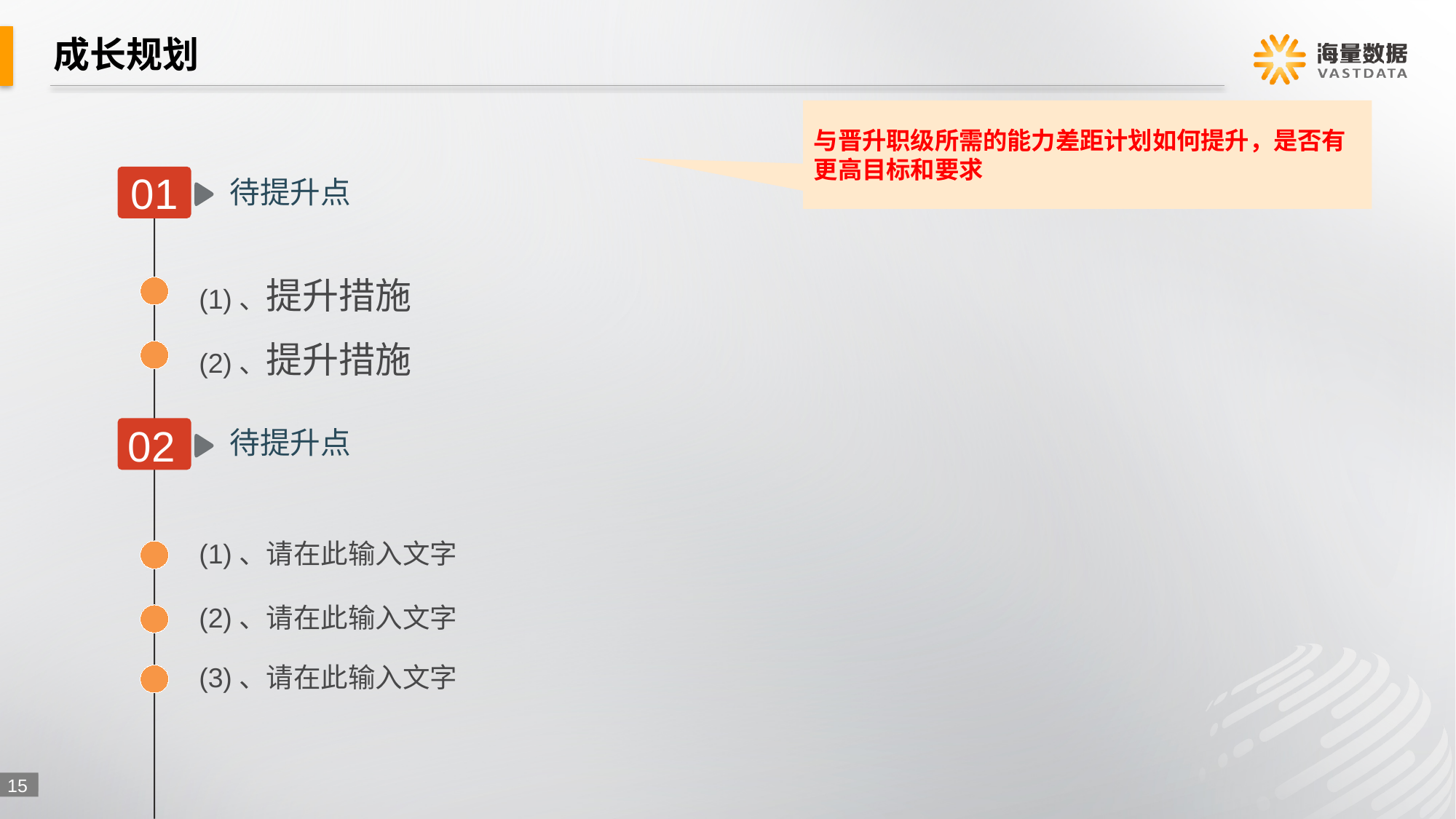

# 成长规划
与晋升职级所需的能力差距计划如何提升，是否有更高目标和要求
01

待提升点

(1)、提升措施

(2)、提升措施

02

待提升点

(1)、请在此输入文字

(2)、请在此输入文字

(3)、请在此输入文字